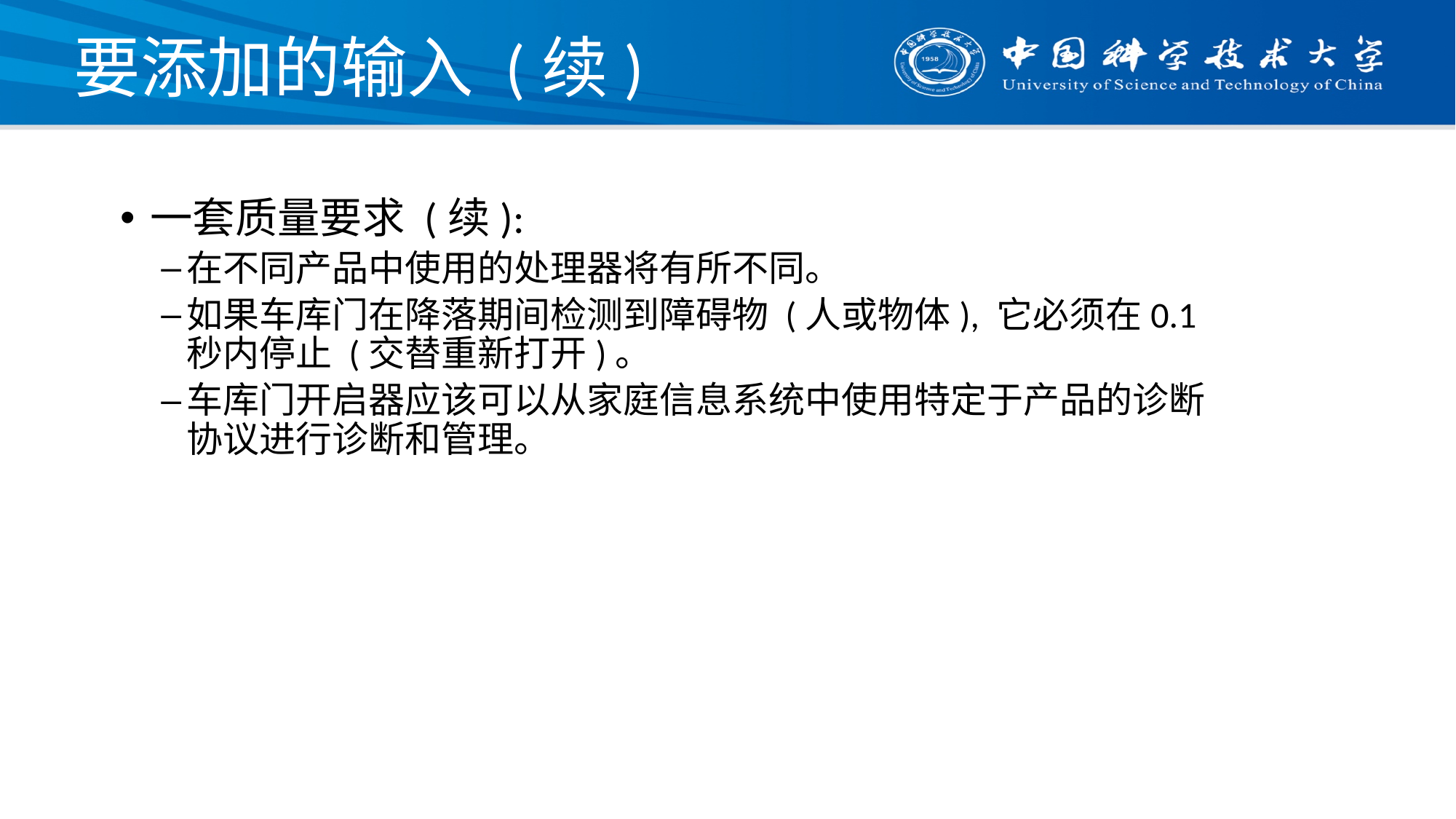

# 要添加的输入 (续)
一套质量要求 (续):
在不同产品中使用的处理器将有所不同。
如果车库门在降落期间检测到障碍物 (人或物体), 它必须在0.1 秒内停止 (交替重新打开)。
车库门开启器应该可以从家庭信息系统中使用特定于产品的诊断协议进行诊断和管理。